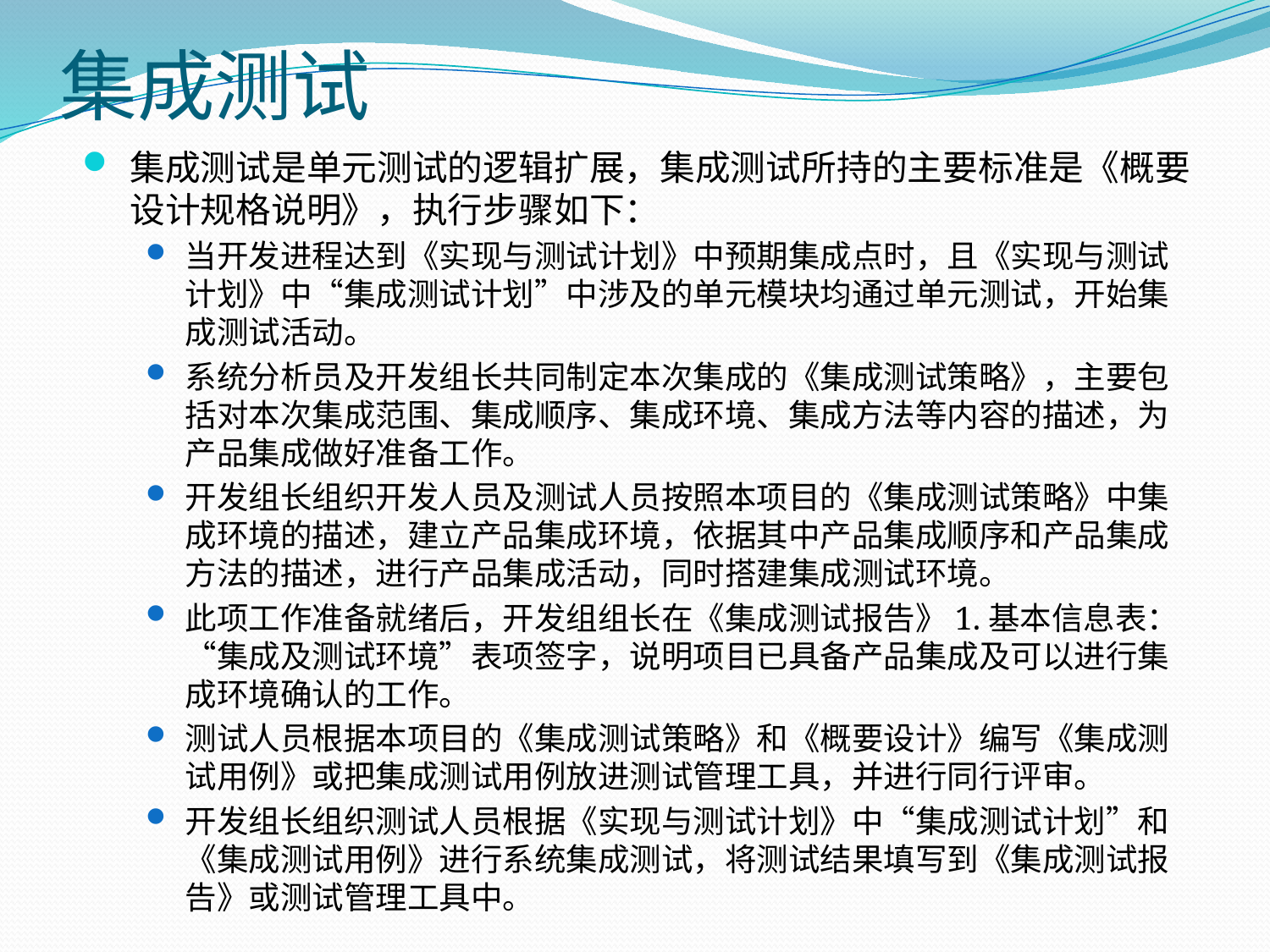

# 集成测试
集成测试是单元测试的逻辑扩展，集成测试所持的主要标准是《概要设计规格说明》，执行步骤如下：
当开发进程达到《实现与测试计划》中预期集成点时，且《实现与测试计划》中“集成测试计划”中涉及的单元模块均通过单元测试，开始集成测试活动。
系统分析员及开发组长共同制定本次集成的《集成测试策略》，主要包括对本次集成范围、集成顺序、集成环境、集成方法等内容的描述，为产品集成做好准备工作。
开发组长组织开发人员及测试人员按照本项目的《集成测试策略》中集成环境的描述，建立产品集成环境，依据其中产品集成顺序和产品集成方法的描述，进行产品集成活动，同时搭建集成测试环境。
此项工作准备就绪后，开发组组长在《集成测试报告》1.基本信息表：“集成及测试环境”表项签字，说明项目已具备产品集成及可以进行集成环境确认的工作。
测试人员根据本项目的《集成测试策略》和《概要设计》编写《集成测试用例》或把集成测试用例放进测试管理工具，并进行同行评审。
开发组长组织测试人员根据《实现与测试计划》中“集成测试计划”和《集成测试用例》进行系统集成测试，将测试结果填写到《集成测试报告》或测试管理工具中。